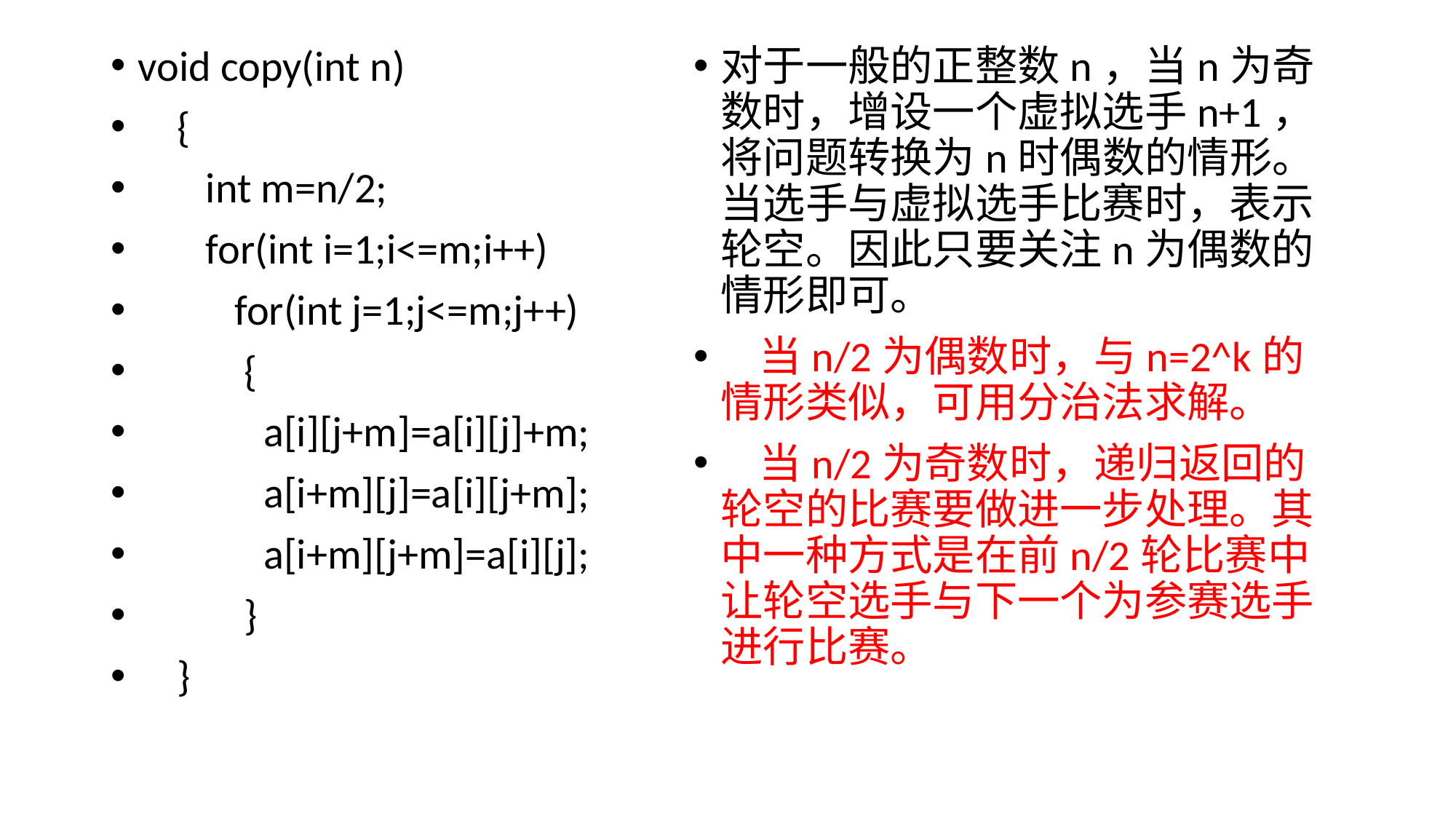

void copy(int n)
    {
       int m=n/2;
       for(int i=1;i<=m;i++)
          for(int j=1;j<=m;j++)
           {
             a[i][j+m]=a[i][j]+m;
             a[i+m][j]=a[i][j+m];
             a[i+m][j+m]=a[i][j];
           }
    }
对于一般的正整数n，当n为奇数时，增设一个虚拟选手n+1，将问题转换为n时偶数的情形。当选手与虚拟选手比赛时，表示轮空。因此只要关注n为偶数的情形即可。
   当n/2为偶数时，与n=2^k的情形类似，可用分治法求解。
   当n/2为奇数时，递归返回的轮空的比赛要做进一步处理。其中一种方式是在前n/2轮比赛中让轮空选手与下一个为参赛选手进行比赛。